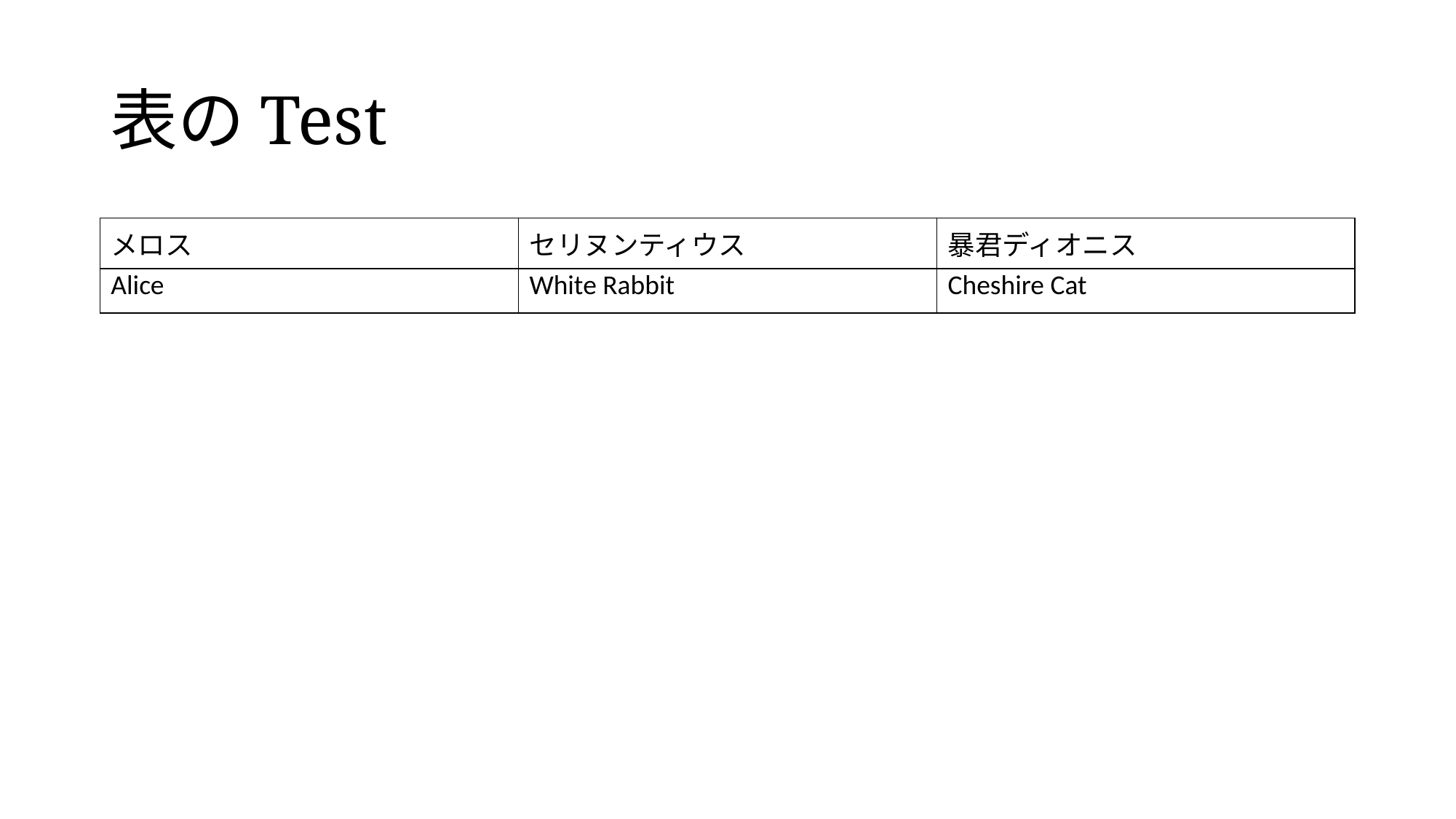

# 表のTest
| メロス | セリヌンティウス | 暴君ディオニス |
| --- | --- | --- |
| Alice | White Rabbit | Cheshire Cat |